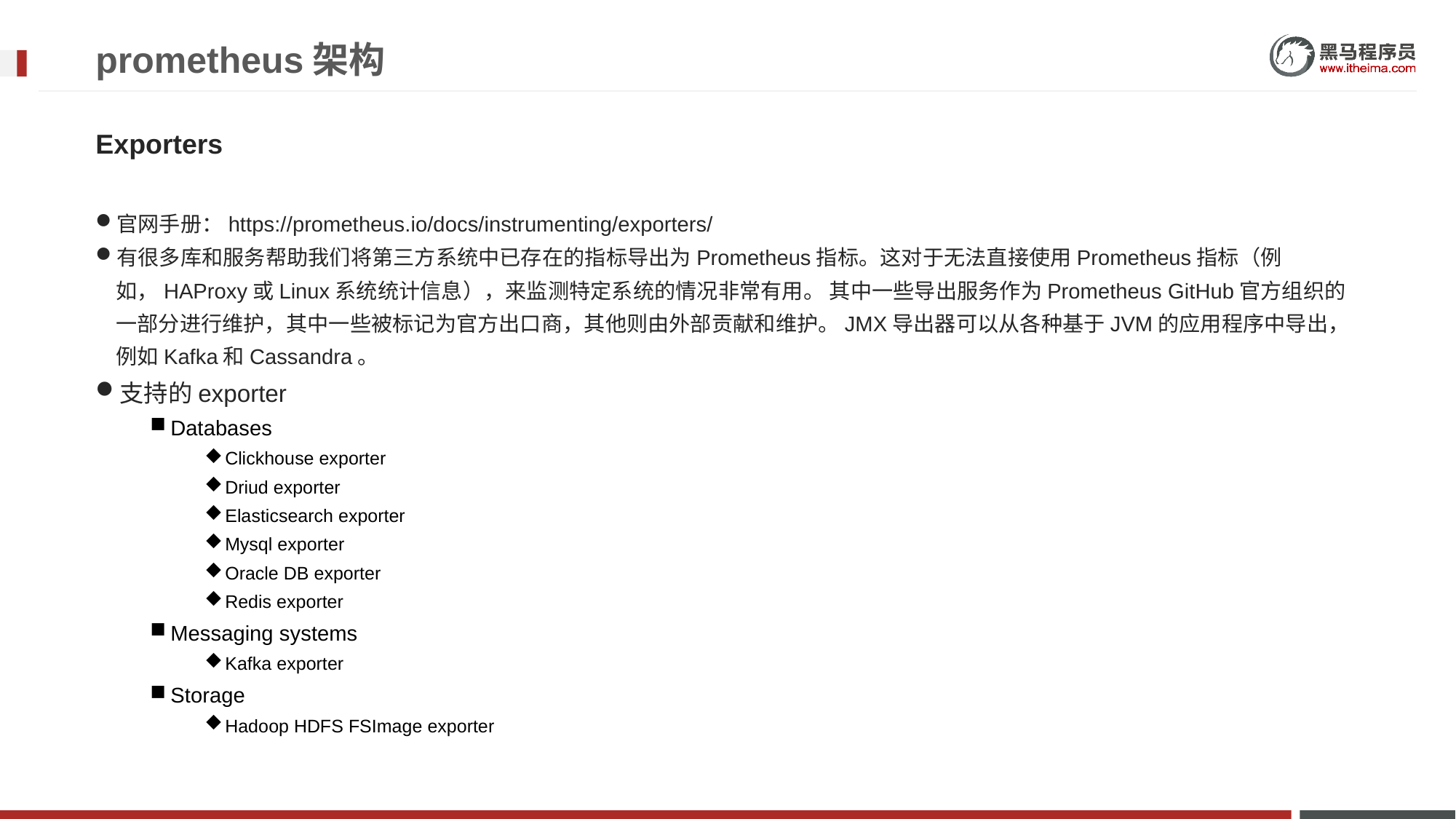

# prometheus架构
Exporters
官网手册：https://prometheus.io/docs/instrumenting/exporters/
有很多库和服务帮助我们将第三方系统中已存在的指标导出为Prometheus指标。这对于无法直接使用Prometheus指标（例如，HAProxy或Linux系统统计信息），来监测特定系统的情况非常有用。 其中一些导出服务作为Prometheus GitHub官方组织的一部分进行维护，其中一些被标记为官方出口商，其他则由外部贡献和维护。JMX导出器可以从各种基于JVM的应用程序中导出，例如Kafka和Cassandra。
支持的exporter
Databases
Clickhouse exporter
Driud exporter
Elasticsearch exporter
Mysql exporter
Oracle DB exporter
Redis exporter
Messaging systems
Kafka exporter
Storage
Hadoop HDFS FSImage exporter